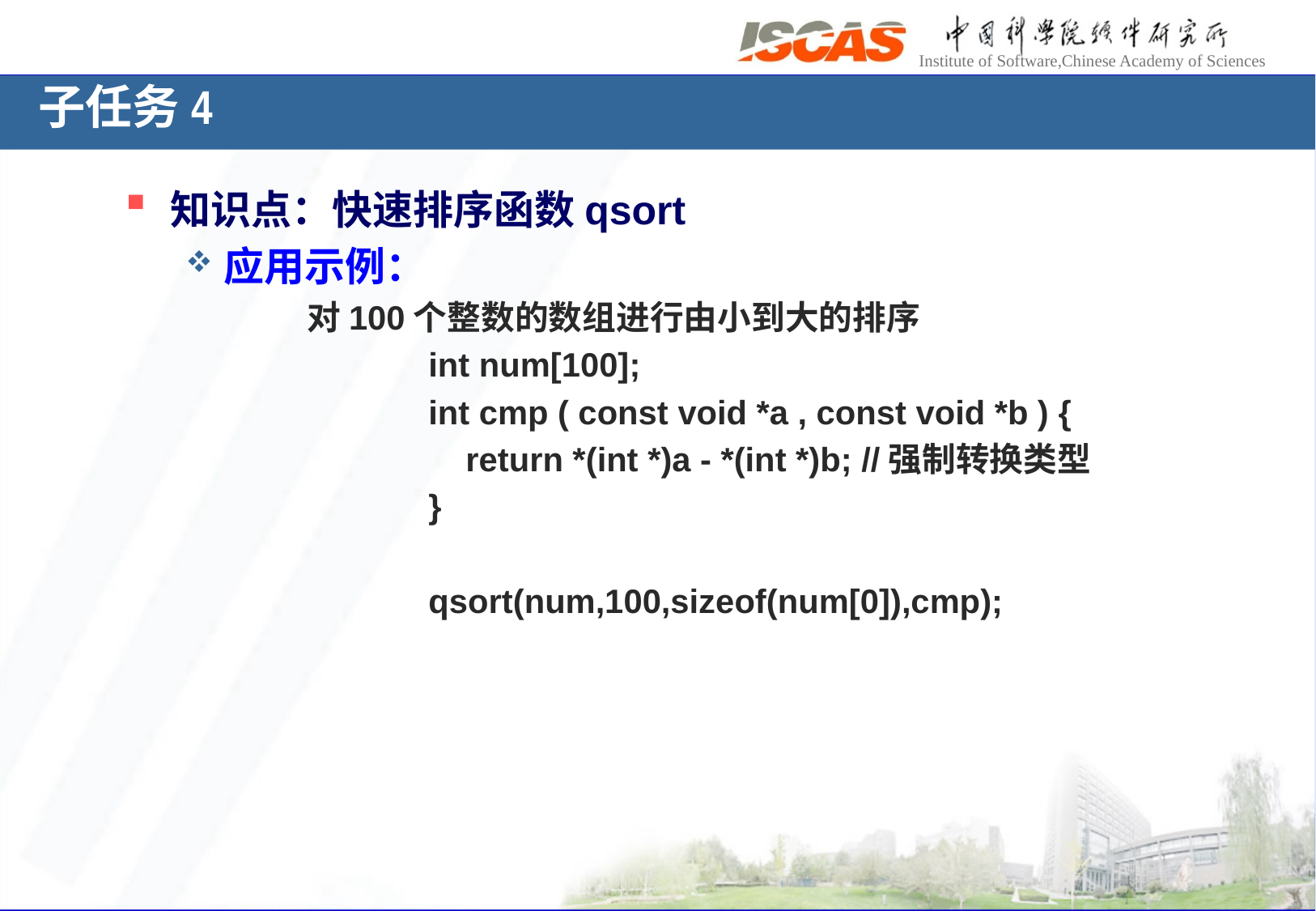

子任务4
知识点：快速排序函数qsort
应用示例：
对100个整数的数组进行由小到大的排序
	int num[100];
	int cmp ( const void *a , const void *b ) {
	    return *(int *)a - *(int *)b; //强制转换类型
	}

	qsort(num,100,sizeof(num[0]),cmp);